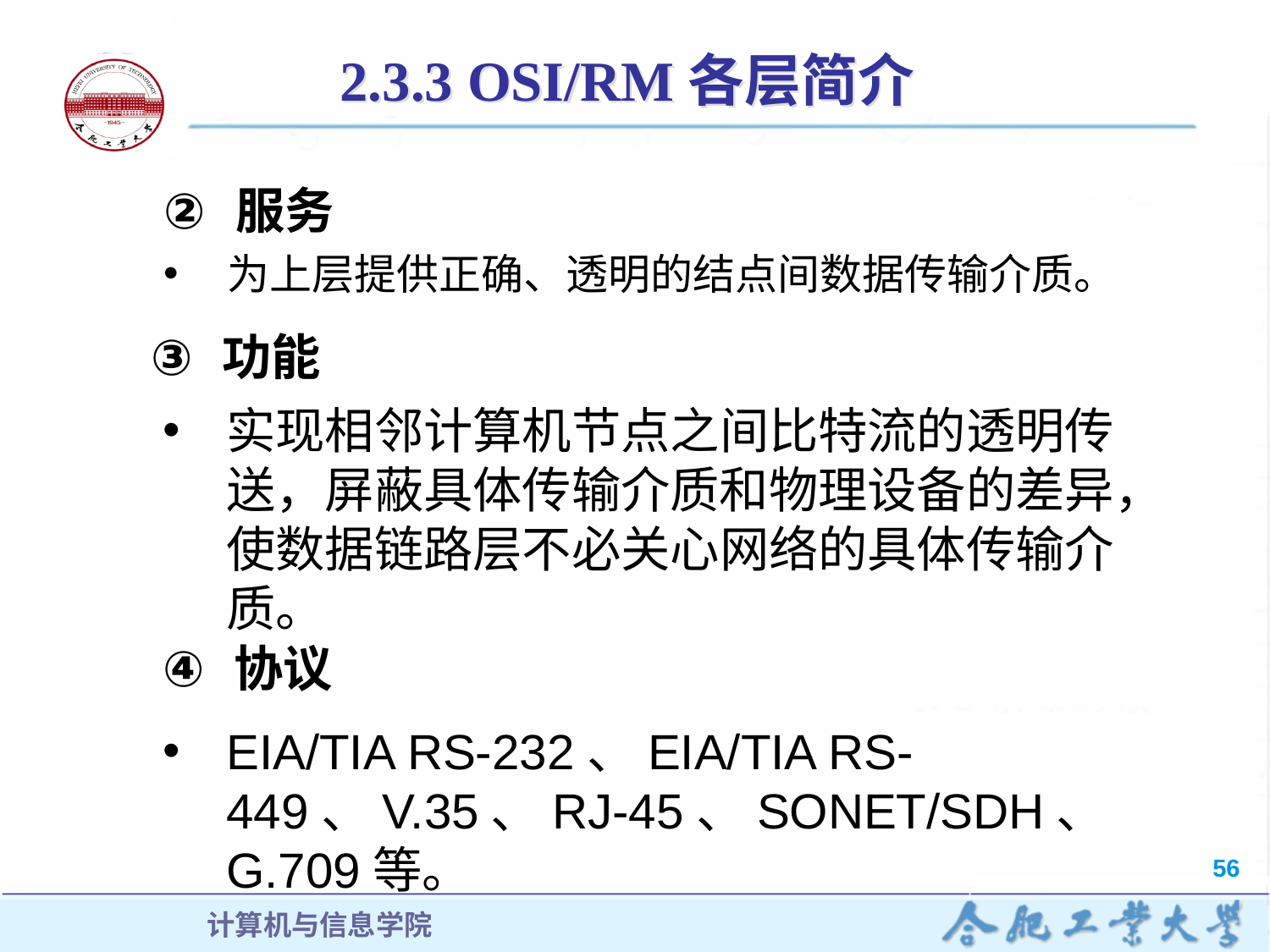

# 2.3.3 OSI/RM各层简介
服务
为上层提供正确、透明的结点间数据传输介质。
功能
实现相邻计算机节点之间比特流的透明传送，屏蔽具体传输介质和物理设备的差异，使数据链路层不必关心网络的具体传输介质。
协议
EIA/TIA RS-232、EIA/TIA RS-449、V.35、RJ-45、SONET/SDH、G.709等。